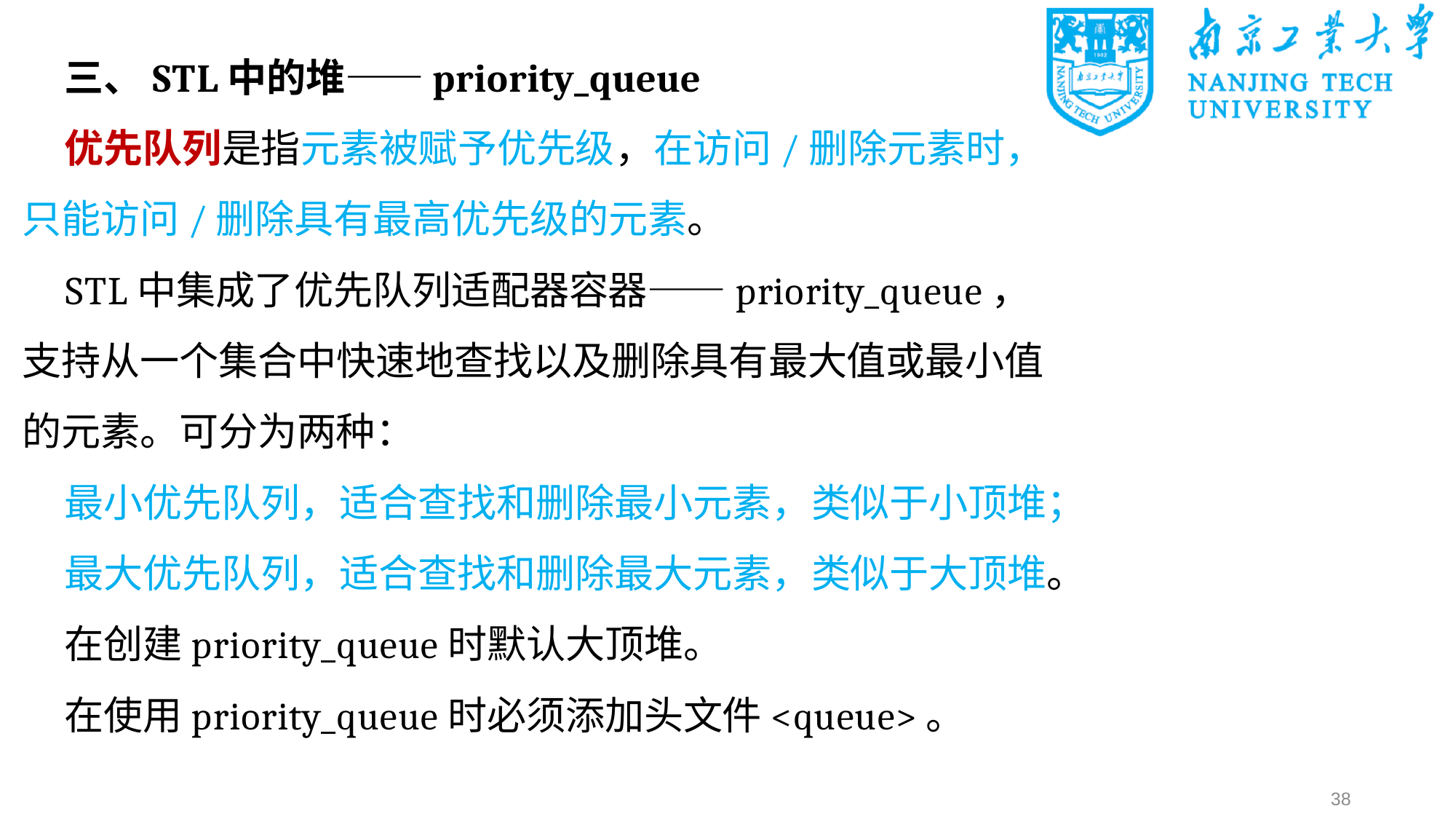

三、STL中的堆——priority_queue
优先队列是指元素被赋予优先级，在访问/删除元素时，只能访问/删除具有最高优先级的元素。
STL中集成了优先队列适配器容器——priority_queue，支持从一个集合中快速地查找以及删除具有最大值或最小值的元素。可分为两种：
最小优先队列，适合查找和删除最小元素，类似于小顶堆；
最大优先队列，适合查找和删除最大元素，类似于大顶堆。
在创建priority_queue时默认大顶堆。
在使用priority_queue时必须添加头文件<queue>。
38